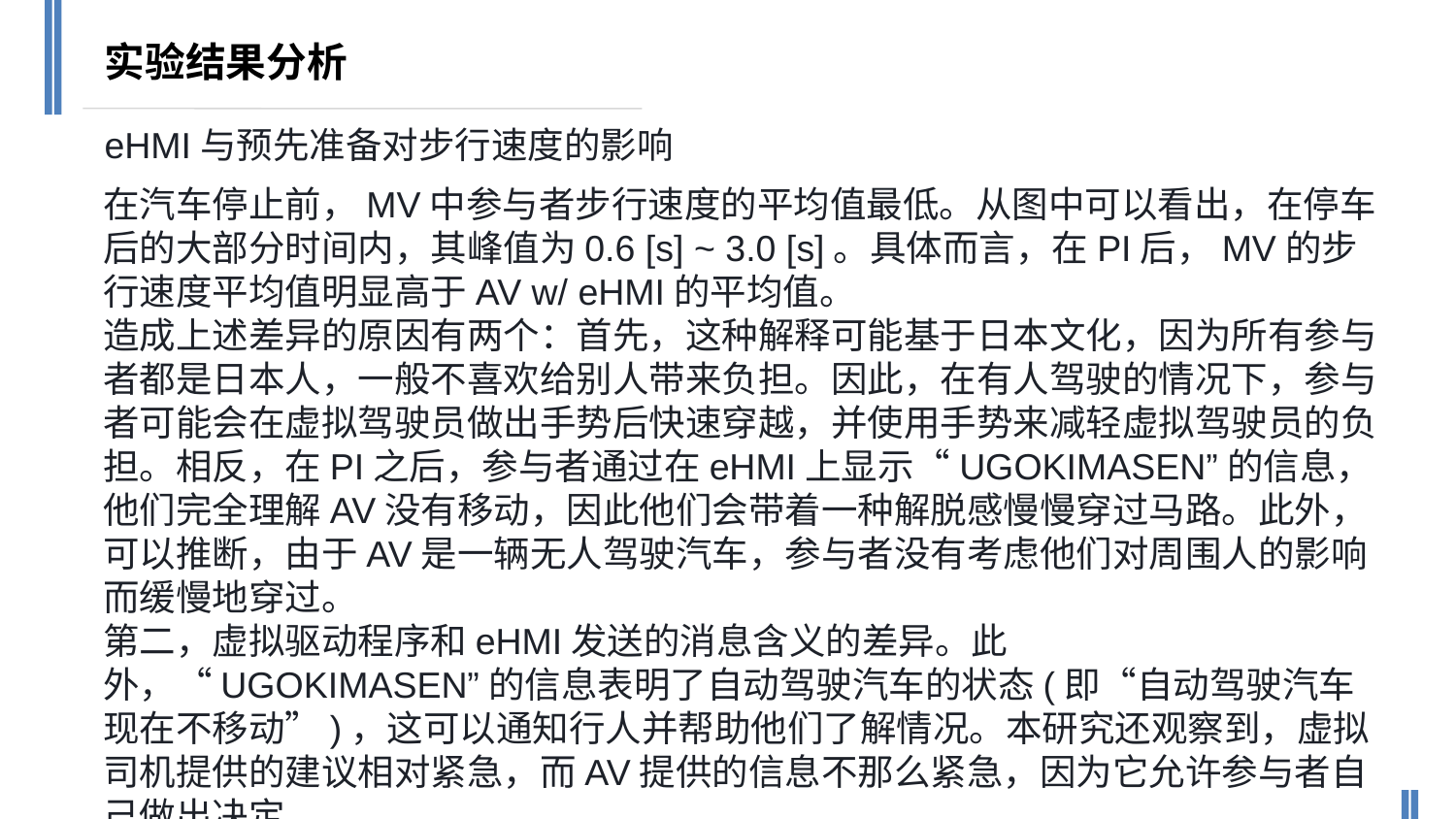

实验结果分析
eHMI与预先准备对步行速度的影响
在汽车停止前，MV中参与者步行速度的平均值最低。从图中可以看出，在停车后的大部分时间内，其峰值为0.6 [s] ~ 3.0 [s]。具体而言，在PI后，MV的步行速度平均值明显高于AV w/ eHMI的平均值。
造成上述差异的原因有两个：首先，这种解释可能基于日本文化，因为所有参与者都是日本人，一般不喜欢给别人带来负担。因此，在有人驾驶的情况下，参与者可能会在虚拟驾驶员做出手势后快速穿越，并使用手势来减轻虚拟驾驶员的负担。相反，在PI之后，参与者通过在eHMI上显示“UGOKIMASEN”的信息，他们完全理解AV没有移动，因此他们会带着一种解脱感慢慢穿过马路。此外，可以推断，由于AV是一辆无人驾驶汽车，参与者没有考虑他们对周围人的影响而缓慢地穿过。
第二，虚拟驱动程序和eHMI发送的消息含义的差异。此外，“UGOKIMASEN”的信息表明了自动驾驶汽车的状态(即“自动驾驶汽车现在不移动”)，这可以通知行人并帮助他们了解情况。本研究还观察到，虚拟司机提供的建议相对紧急，而AV提供的信息不那么紧急，因为它允许参与者自己做出决定。